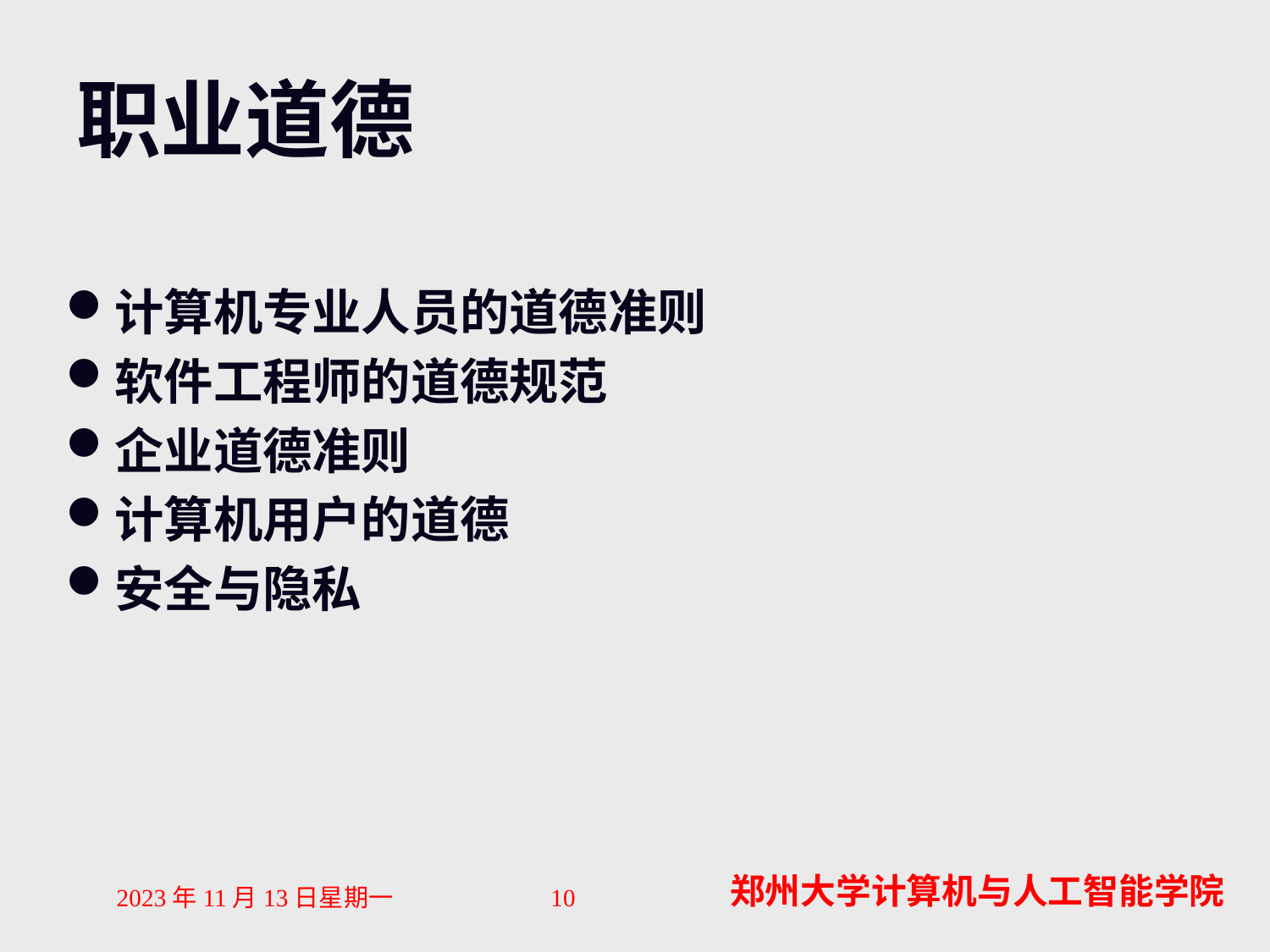

# 职业道德
计算机专业人员的道德准则
软件工程师的道德规范
企业道德准则
计算机用户的道德
安全与隐私